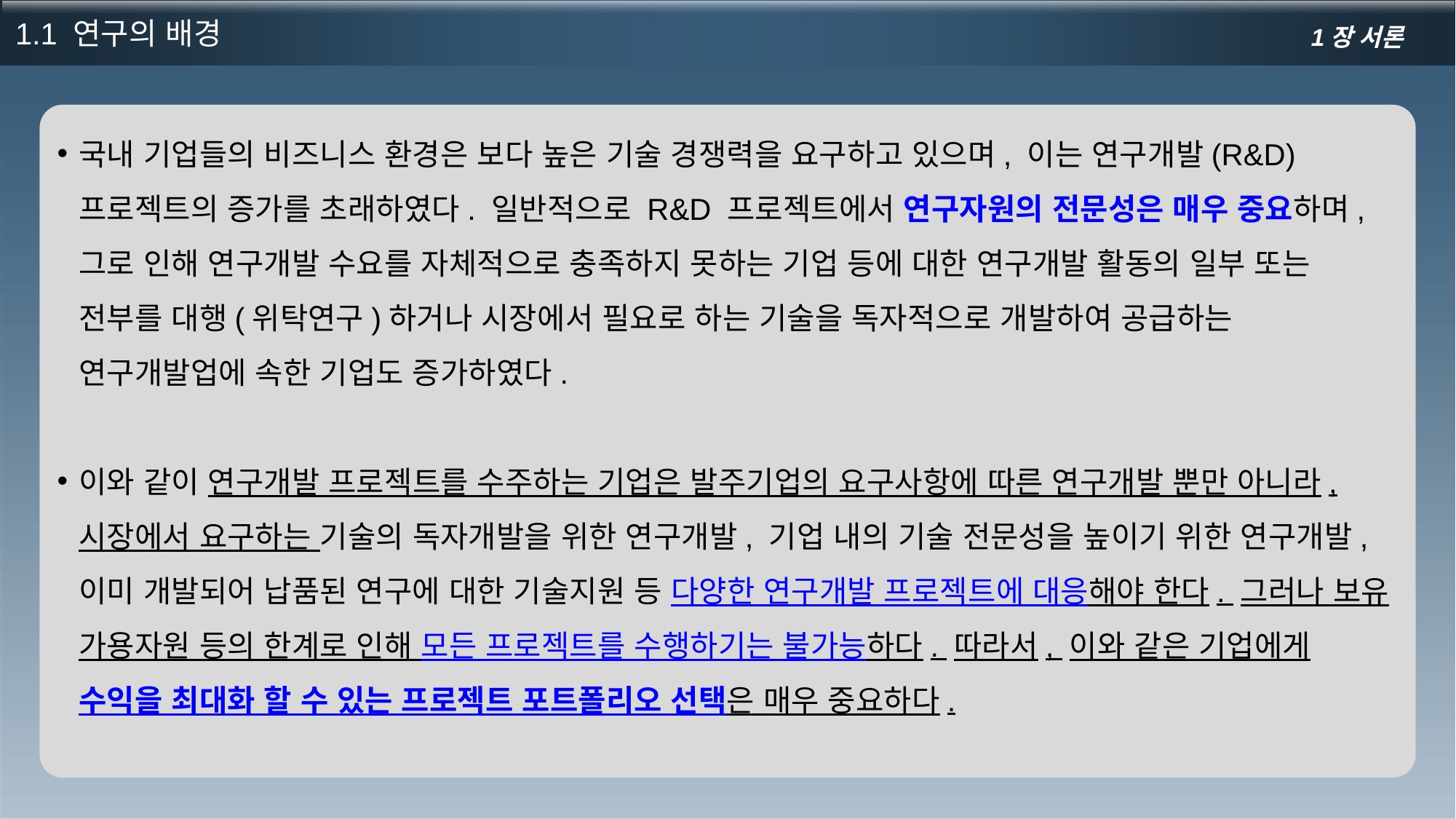

1.1 연구의 배경
1장 서론
국내 기업들의 비즈니스 환경은 보다 높은 기술 경쟁력을 요구하고 있으며, 이는 연구개발(R&D) 프로젝트의 증가를 초래하였다. 일반적으로 R&D 프로젝트에서 연구자원의 전문성은 매우 중요하며, 그로 인해 연구개발 수요를 자체적으로 충족하지 못하는 기업 등에 대한 연구개발 활동의 일부 또는 전부를 대행(위탁연구)하거나 시장에서 필요로 하는 기술을 독자적으로 개발하여 공급하는 연구개발업에 속한 기업도 증가하였다.

이와 같이 연구개발 프로젝트를 수주하는 기업은 발주기업의 요구사항에 따른 연구개발 뿐만 아니라, 시장에서 요구하는 기술의 독자개발을 위한 연구개발, 기업 내의 기술 전문성을 높이기 위한 연구개발, 이미 개발되어 납품된 연구에 대한 기술지원 등 다양한 연구개발 프로젝트에 대응해야 한다. 그러나 보유 가용자원 등의 한계로 인해 모든 프로젝트를 수행하기는 불가능하다. 따라서, 이와 같은 기업에게 수익을 최대화 할 수 있는 프로젝트 포트폴리오 선택은 매우 중요하다.